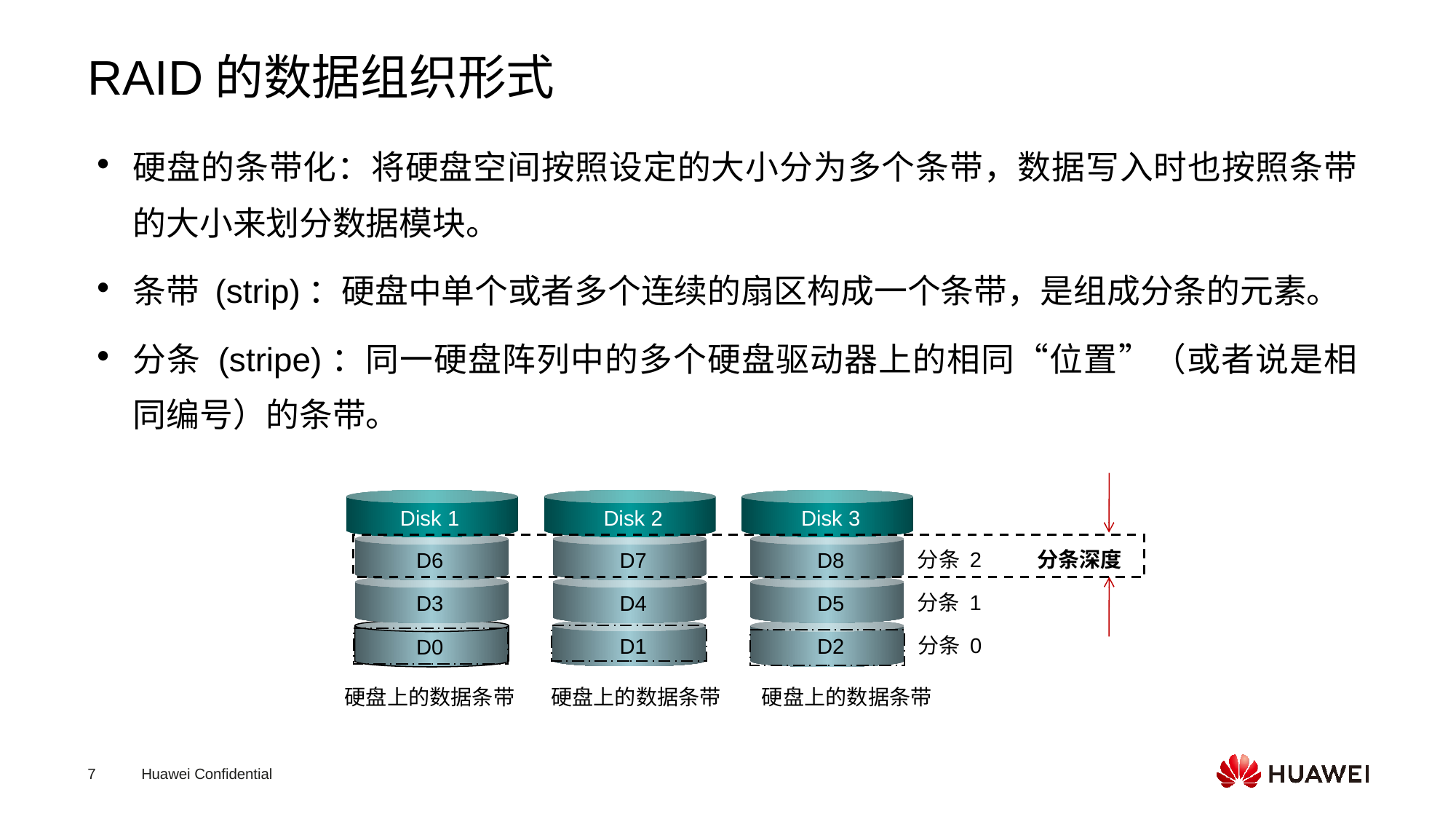

# RAID的数据组织形式
硬盘的条带化：将硬盘空间按照设定的大小分为多个条带，数据写入时也按照条带的大小来划分数据模块。
条带 (strip)：硬盘中单个或者多个连续的扇区构成一个条带，是组成分条的元素。
分条 (stripe)：同一硬盘阵列中的多个硬盘驱动器上的相同“位置”（或者说是相同编号）的条带。

Disk 1
Disk 2
Disk 3

D6
D7
D8
分条 2

D3
D4
D5
分条 1

分条 0
D1
D2

D0

硬盘上的数据条带
硬盘上的数据条带
硬盘上的数据条带
分条深度